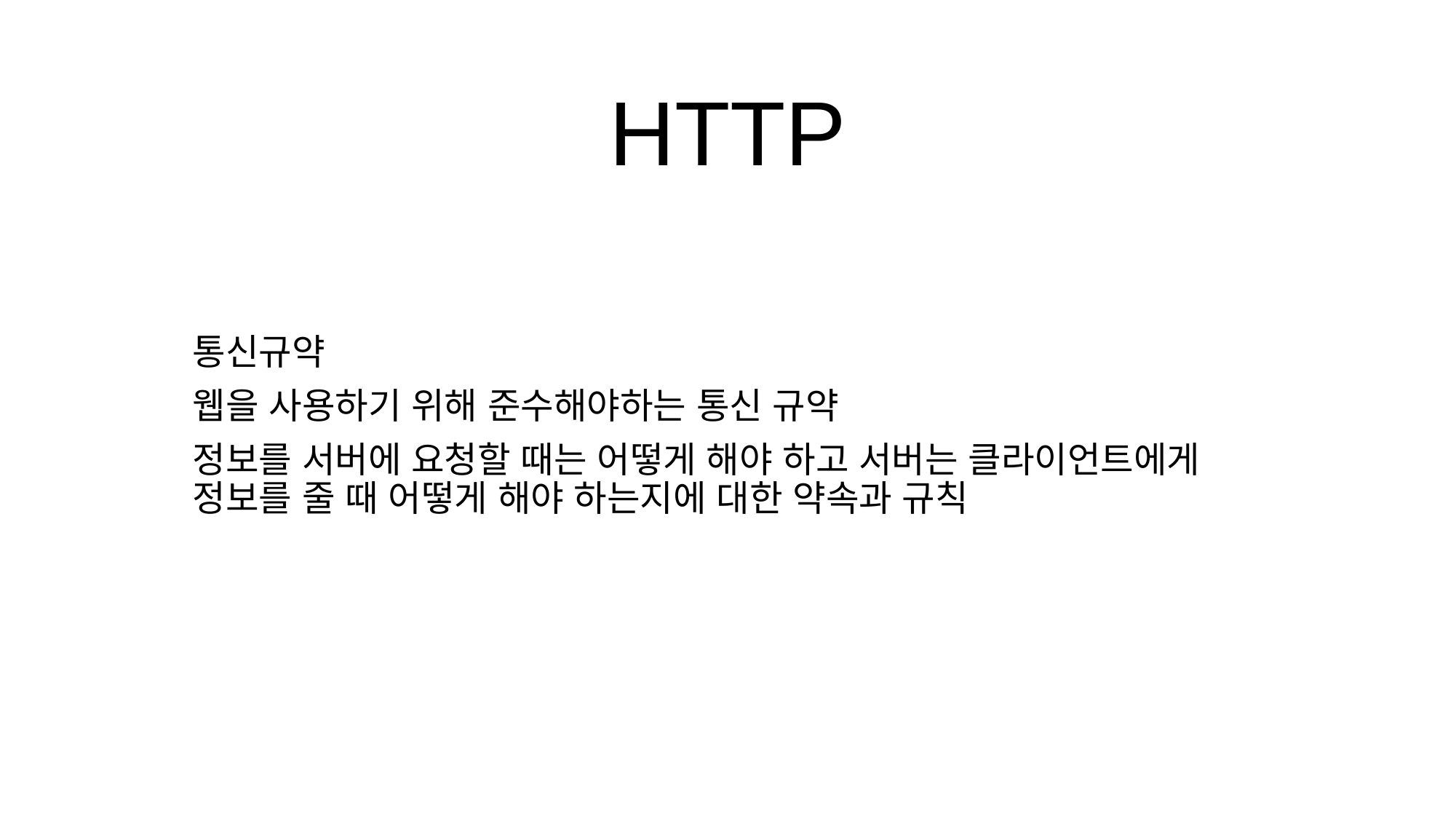

# HTTP
통신규약
웹을 사용하기 위해 준수해야하는 통신 규약
정보를 서버에 요청할 때는 어떻게 해야 하고 서버는 클라이언트에게 정보를 줄 때 어떻게 해야 하는지에 대한 약속과 규칙